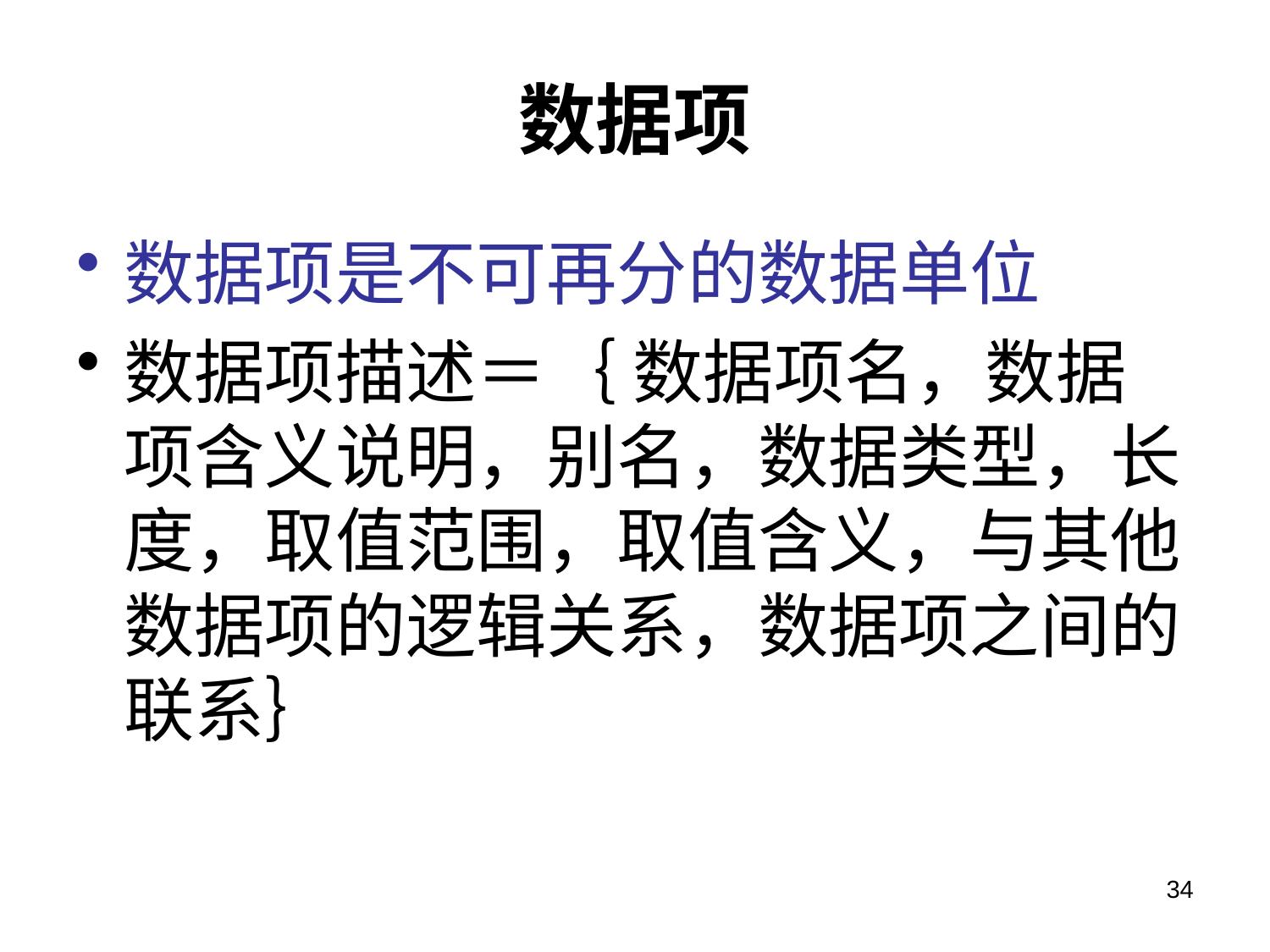

# 数据项
数据项是不可再分的数据单位
数据项描述＝｛ 数据项名，数据项含义说明，别名，数据类型，长度，取值范围，取值含义，与其他数据项的逻辑关系，数据项之间的联系｝

34